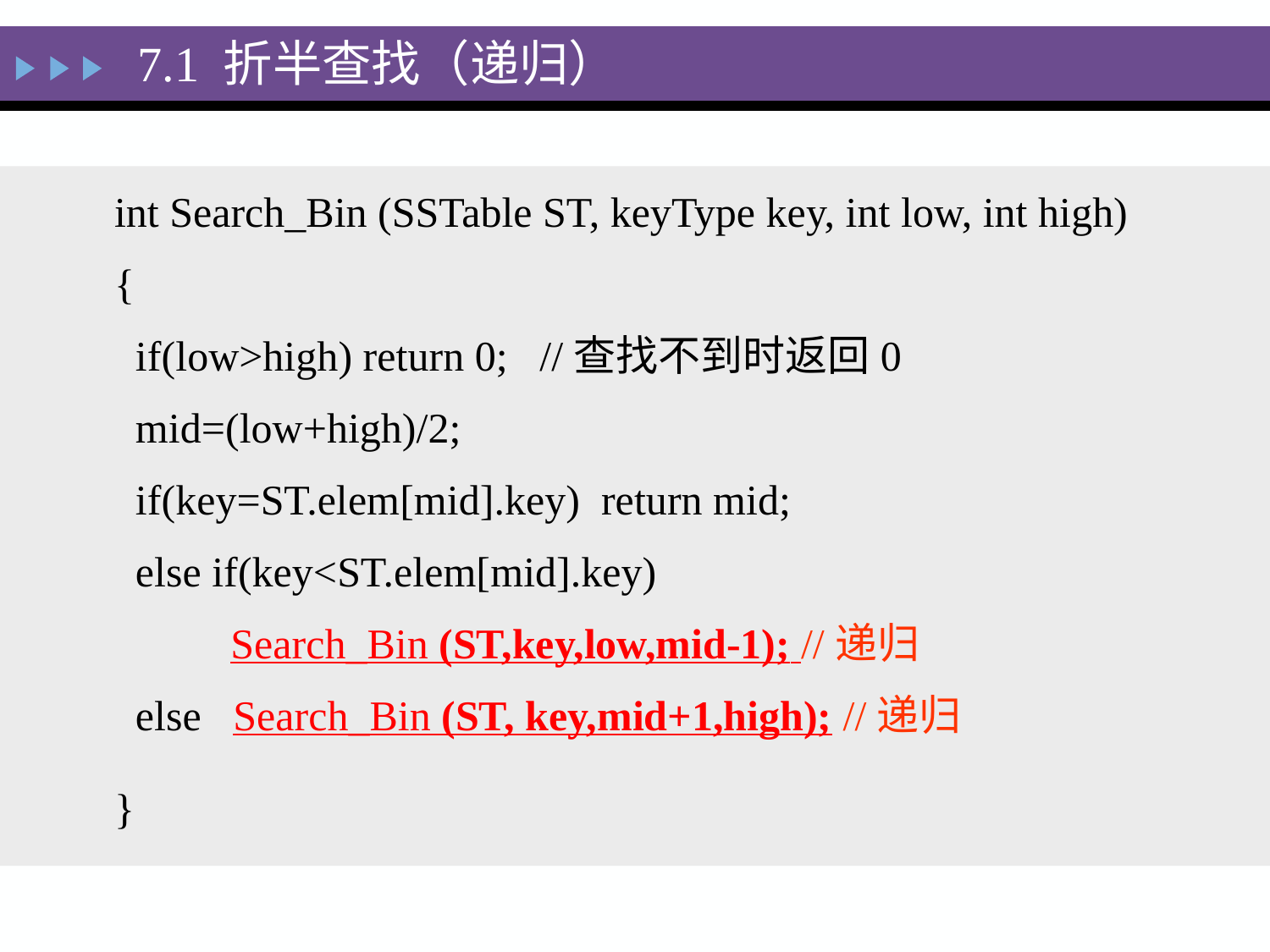

7.1 折半查找（递归）

int Search_Bin (SSTable ST, keyType key, int low, int high)
{
  if(low>high) return 0;   //查找不到时返回0
  mid=(low+high)/2;
  if(key=ST.elem[mid].key)  return mid;
  else if(key<ST.elem[mid].key)
           Search_Bin (ST,key,low,mid-1); //递归
  else   Search_Bin (ST, key,mid+1,high); //递归
}